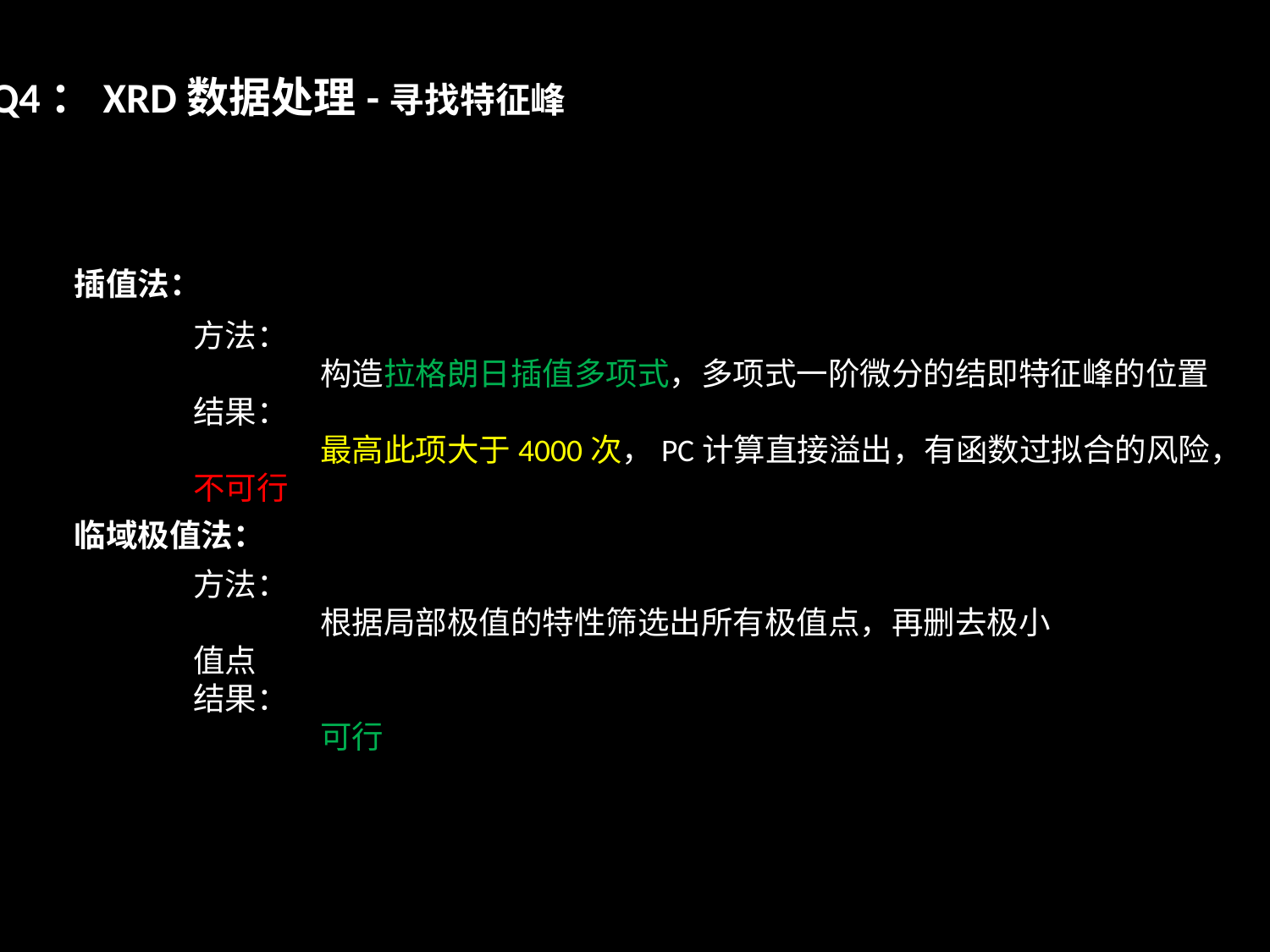

Q4：XRD数据处理-寻找特征峰
插值法：
方法：
	构造拉格朗日插值多项式，多项式一阶微分的结即特征峰的位置
结果：
	最高此项大于4000次，PC计算直接溢出，有函数过拟合的风险，不可行
临域极值法：
方法：
	根据局部极值的特性筛选出所有极值点，再删去极小值点
结果：
	可行